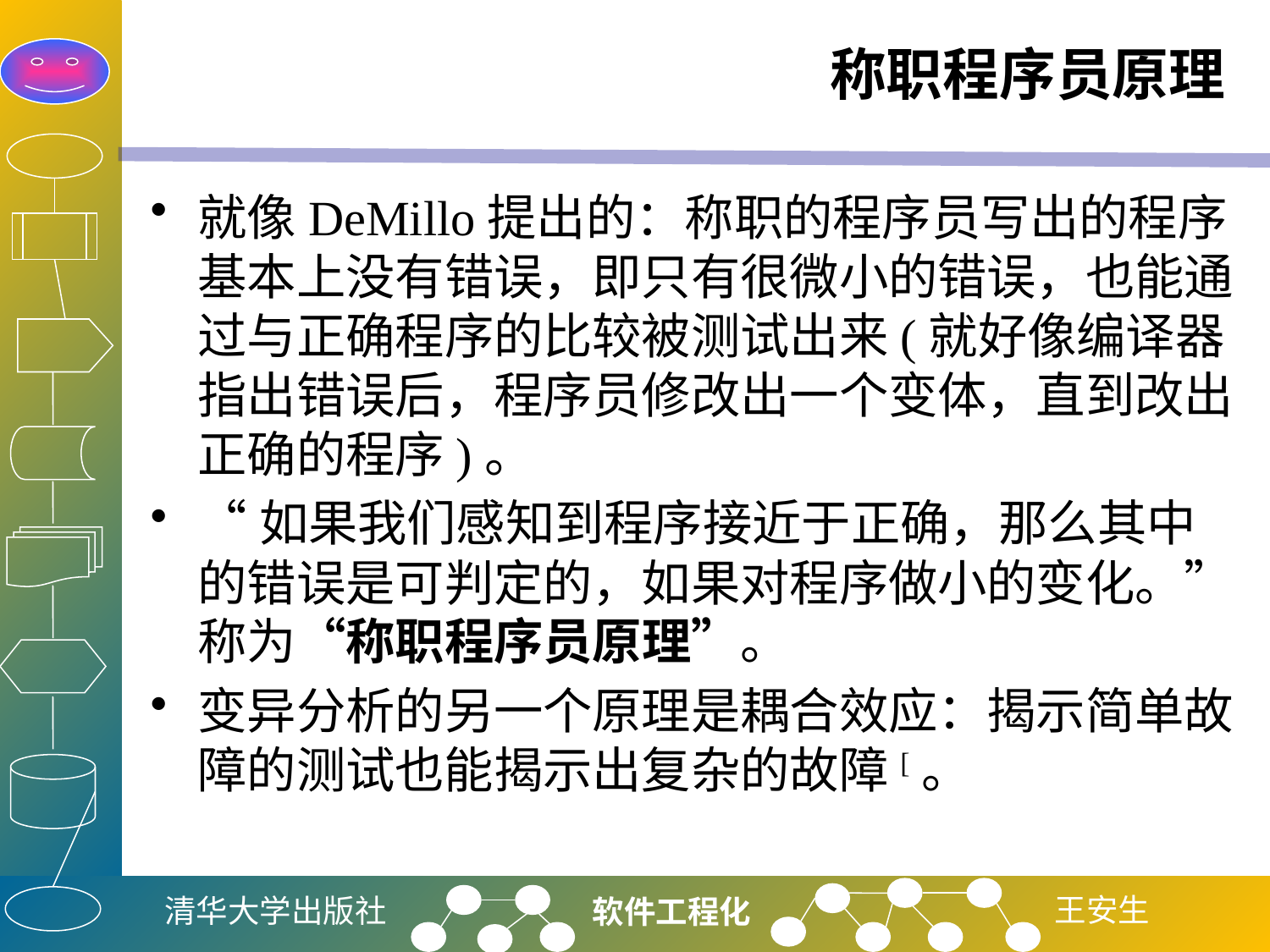

# 称职程序员原理
就像DeMillo提出的：称职的程序员写出的程序基本上没有错误，即只有很微小的错误，也能通过与正确程序的比较被测试出来(就好像编译器指出错误后，程序员修改出一个变体，直到改出正确的程序)。
“如果我们感知到程序接近于正确，那么其中的错误是可判定的，如果对程序做小的变化。”称为“称职程序员原理”。
变异分析的另一个原理是耦合效应：揭示简单故障的测试也能揭示出复杂的故障[。